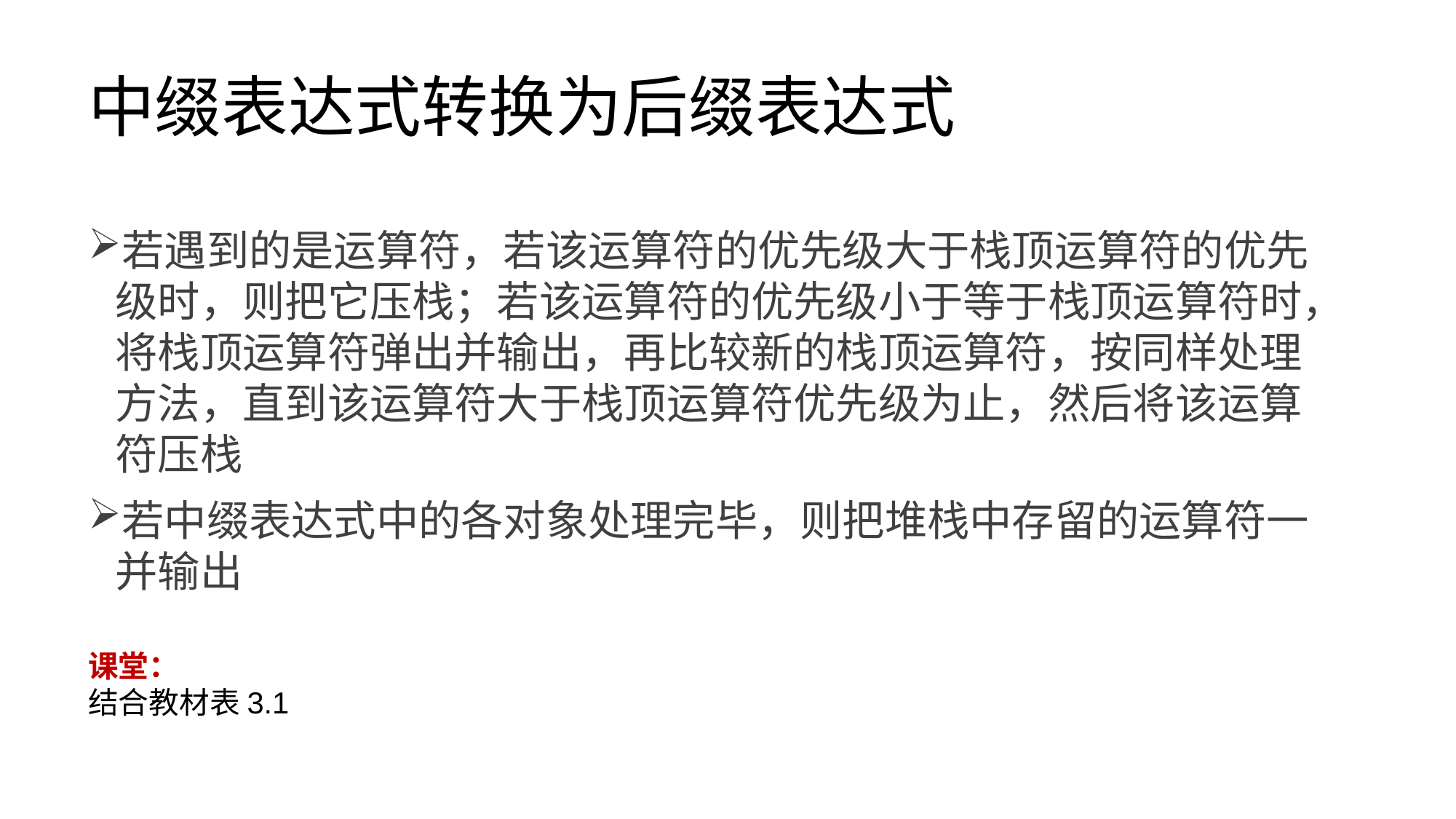

# 中缀表达式转换为后缀表达式
若遇到的是运算符，若该运算符的优先级大于栈顶运算符的优先级时，则把它压栈；若该运算符的优先级小于等于栈顶运算符时，将栈顶运算符弹出并输出，再比较新的栈顶运算符，按同样处理方法，直到该运算符大于栈顶运算符优先级为止，然后将该运算符压栈
若中缀表达式中的各对象处理完毕，则把堆栈中存留的运算符一并输出
课堂：
结合教材表3.1